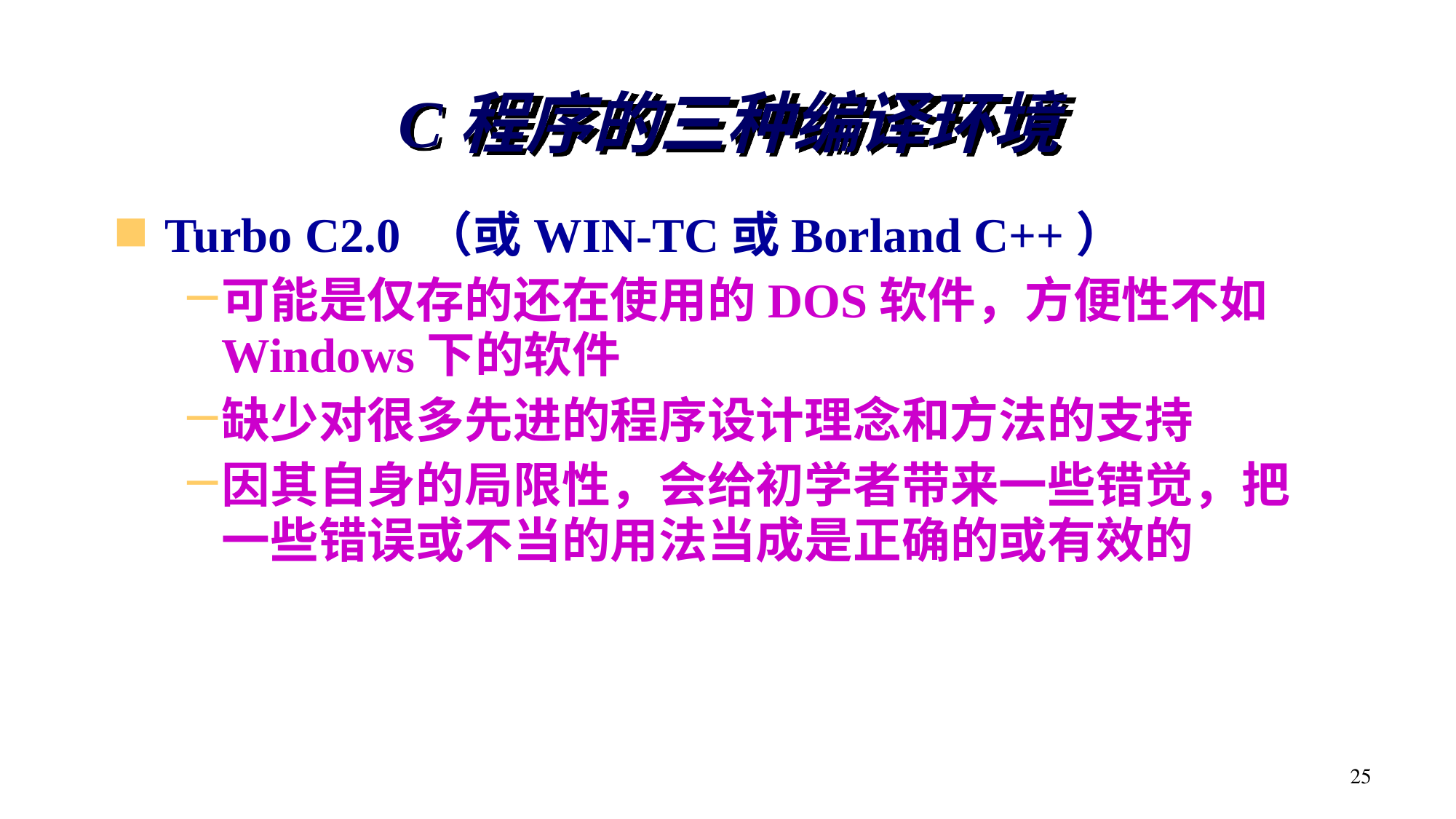

# C程序的三种编译环境
Turbo C2.0 （或WIN-TC或Borland C++）
可能是仅存的还在使用的DOS软件，方便性不如Windows下的软件
缺少对很多先进的程序设计理念和方法的支持
因其自身的局限性，会给初学者带来一些错觉，把一些错误或不当的用法当成是正确的或有效的